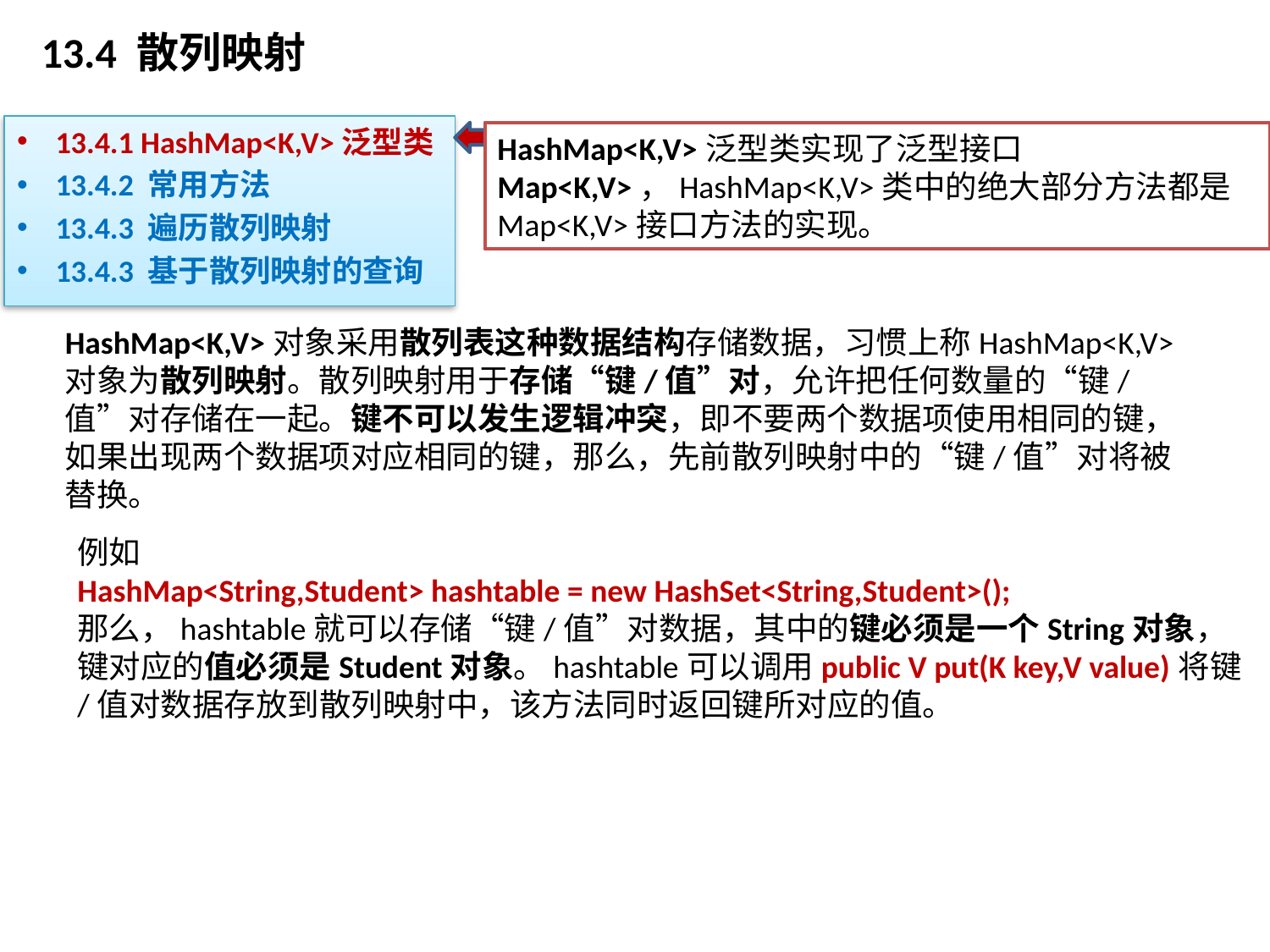

# 13.4 散列映射
13.4.1 HashMap<K,V>泛型类
13.4.2 常用方法
13.4.3 遍历散列映射
13.4.3 基于散列映射的查询

HashMap<K,V>泛型类实现了泛型接口Map<K,V>，HashMap<K,V>类中的绝大部分方法都是Map<K,V>接口方法的实现。
HashMap<K,V>对象采用散列表这种数据结构存储数据，习惯上称HashMap<K,V>对象为散列映射。散列映射用于存储“键/值”对，允许把任何数量的“键/值”对存储在一起。键不可以发生逻辑冲突，即不要两个数据项使用相同的键，如果出现两个数据项对应相同的键，那么，先前散列映射中的“键/值”对将被替换。
例如
HashMap<String,Student> hashtable = new HashSet<String,Student>();
那么，hashtable就可以存储“键/值”对数据，其中的键必须是一个String对象，键对应的值必须是Student对象。hashtable可以调用public V put(K key,V value)将键/值对数据存放到散列映射中，该方法同时返回键所对应的值。